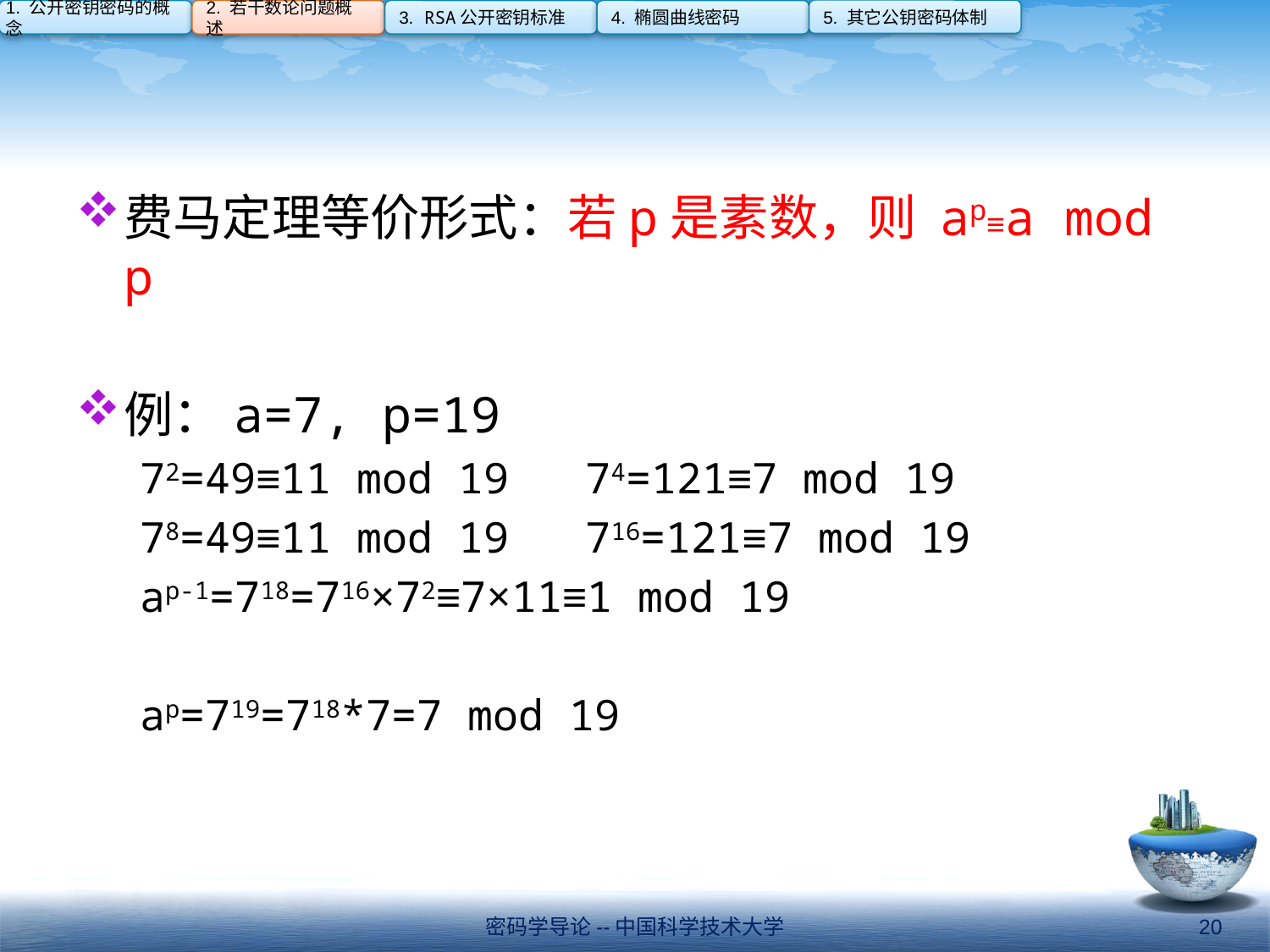

5. 其它公钥密码体制
1. 公开密钥密码的概念
2. 若干数论问题概述
3. RSA公开密钥标准
4. 椭圆曲线密码
#
费马定理等价形式：若p是素数，则 ap≡a mod p

例：a=7, p=19
72=49≡11 mod 19   74=121≡7 mod 19
78=49≡11 mod 19   716=121≡7 mod 19
ap-1=718=716×72≡7×11≡1 mod 19

ap=719=718*7=7 mod 19
密码学导论--中国科学技术大学
20